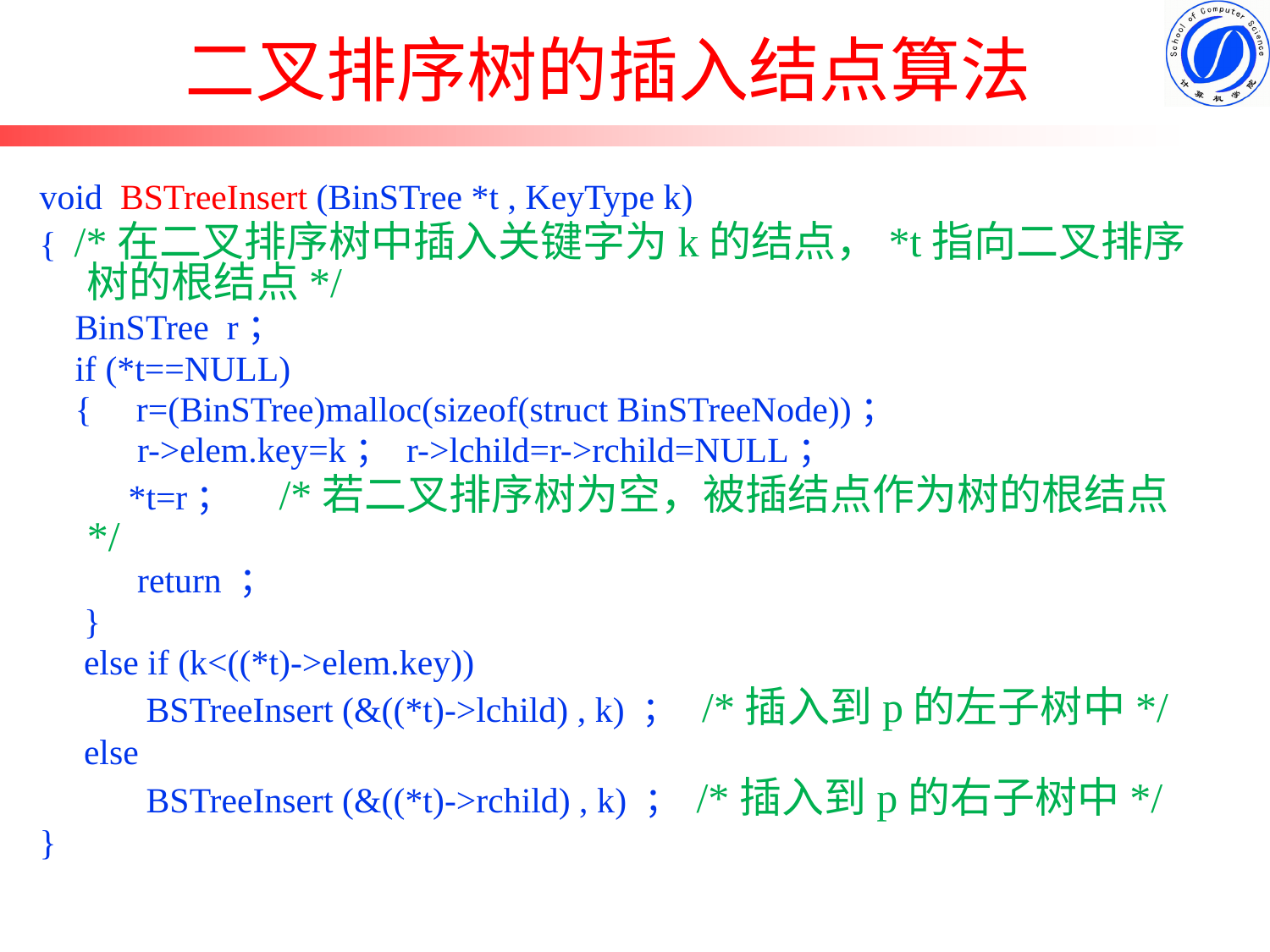

# 二叉排序树的插入结点算法
void  BSTreeInsert (BinSTree *t , KeyType k)
{  /*在二叉排序树中插入关键字为k的结点，*t指向二叉排序树的根结点*/
    BinSTree  r；
    if (*t==NULL)
    {     r=(BinSTree)malloc(sizeof(struct BinSTreeNode))；
           r->elem.key=k； r->lchild=r->rchild=NULL；
          *t=r；     /*若二叉排序树为空，被插结点作为树的根结点*/
           return ；
     }
     else if (k<((*t)->elem.key))
            BSTreeInsert (&((*t)->lchild) , k) ；  /*插入到p的左子树中*/
     else
            BSTreeInsert (&((*t)->rchild) , k) ； /*插入到p的右子树中*/
}